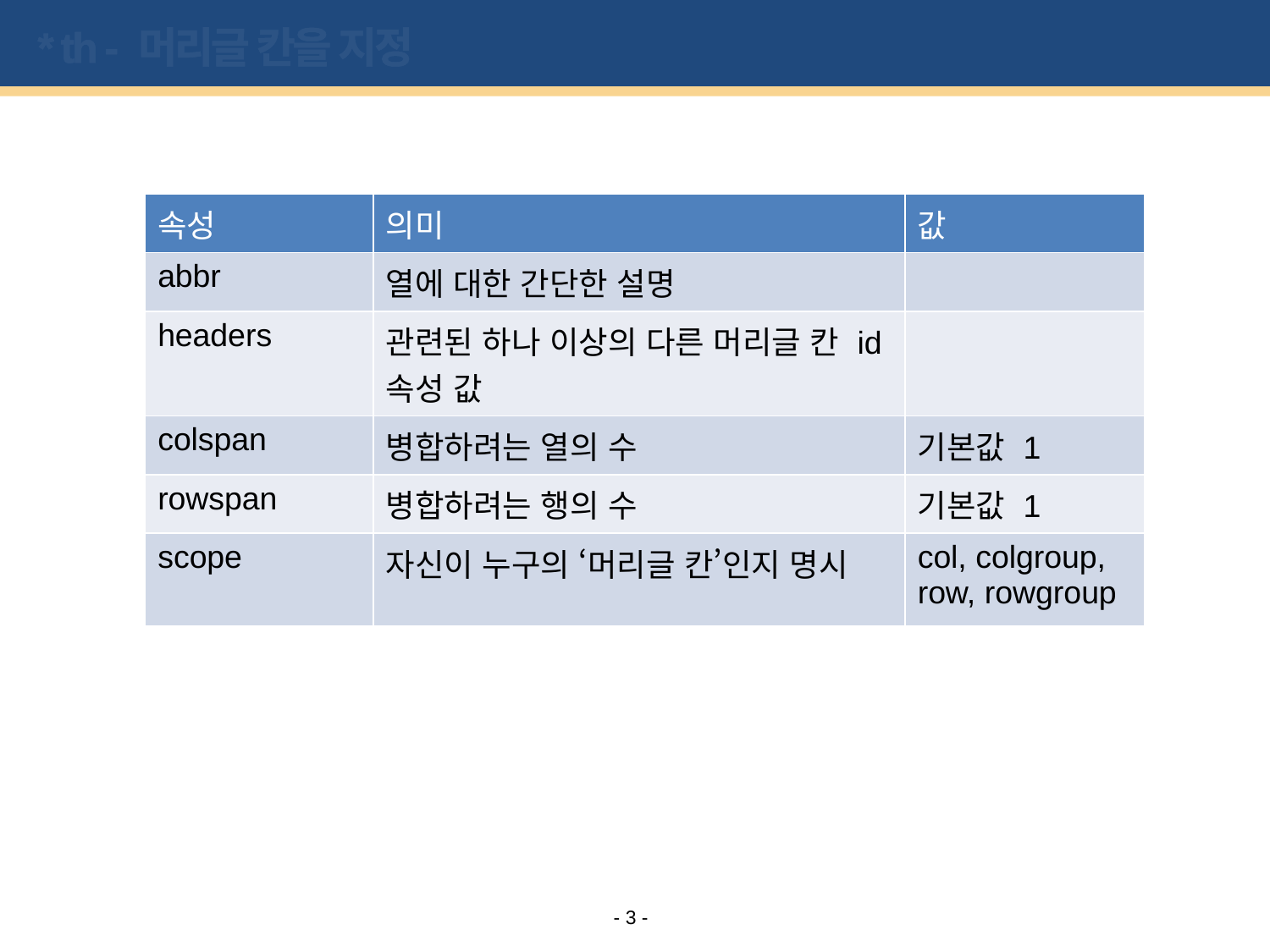

# * th - 머리글 칸을 지정
| 속성 | 의미 | 값 |
| --- | --- | --- |
| abbr | 열에 대한 간단한 설명 |  |
| headers | 관련된 하나 이상의 다른 머리글 칸 id속성 값 |  |
| colspan | 병합하려는 열의 수 | 기본값 1 |
| rowspan | 병합하려는 행의 수 | 기본값 1 |
| scope | 자신이 누구의 ‘머리글 칸’인지 명시 | col, colgroup, row, rowgroup |